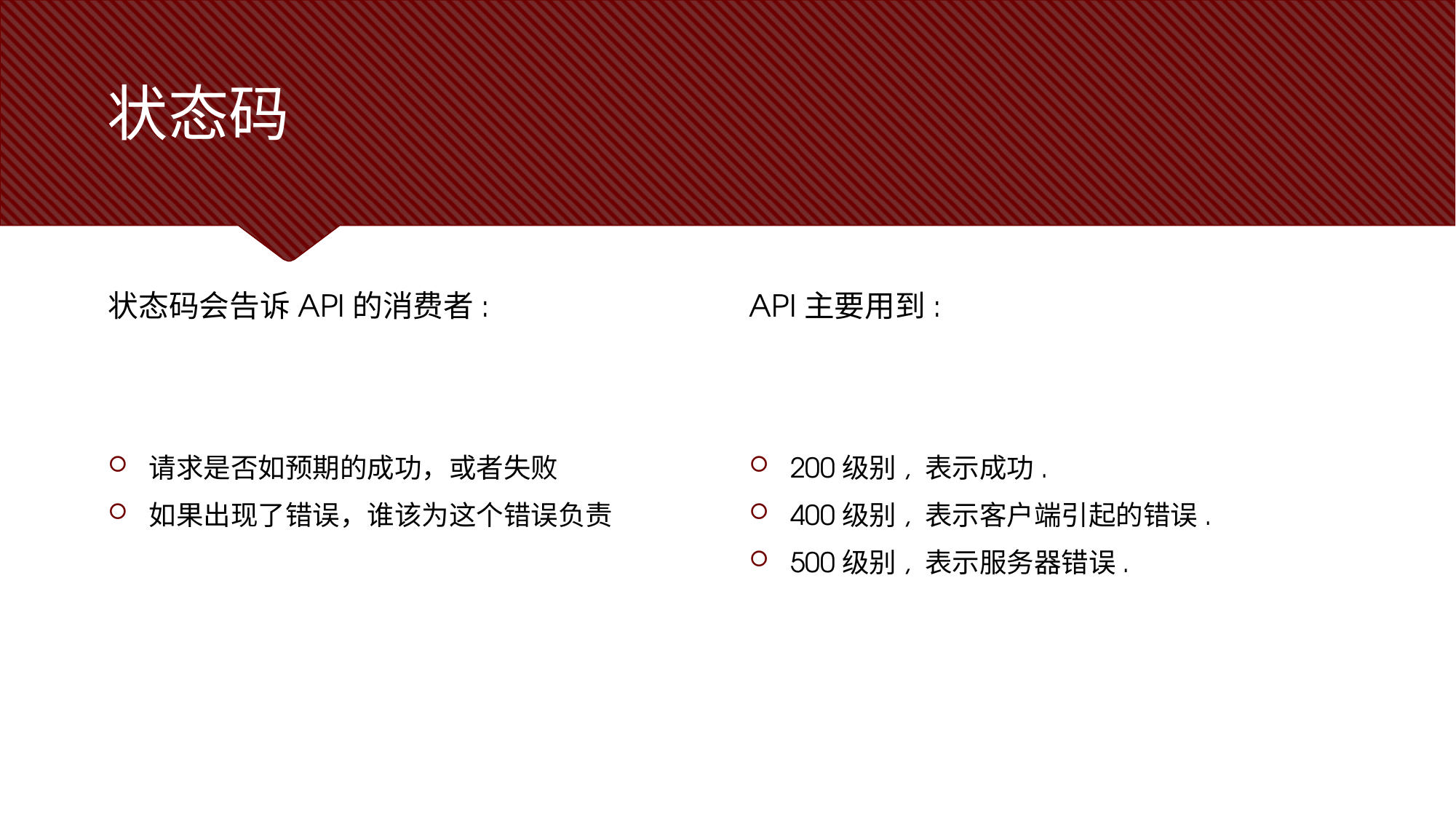

# 状态码
状态码会告诉API的消费者:
API主要用到:
请求是否如预期的成功，或者失败
如果出现了错误，谁该为这个错误负责

200级别, 表示成功.
400级别, 表示客户端引起的错误.
500级别, 表示服务器错误.